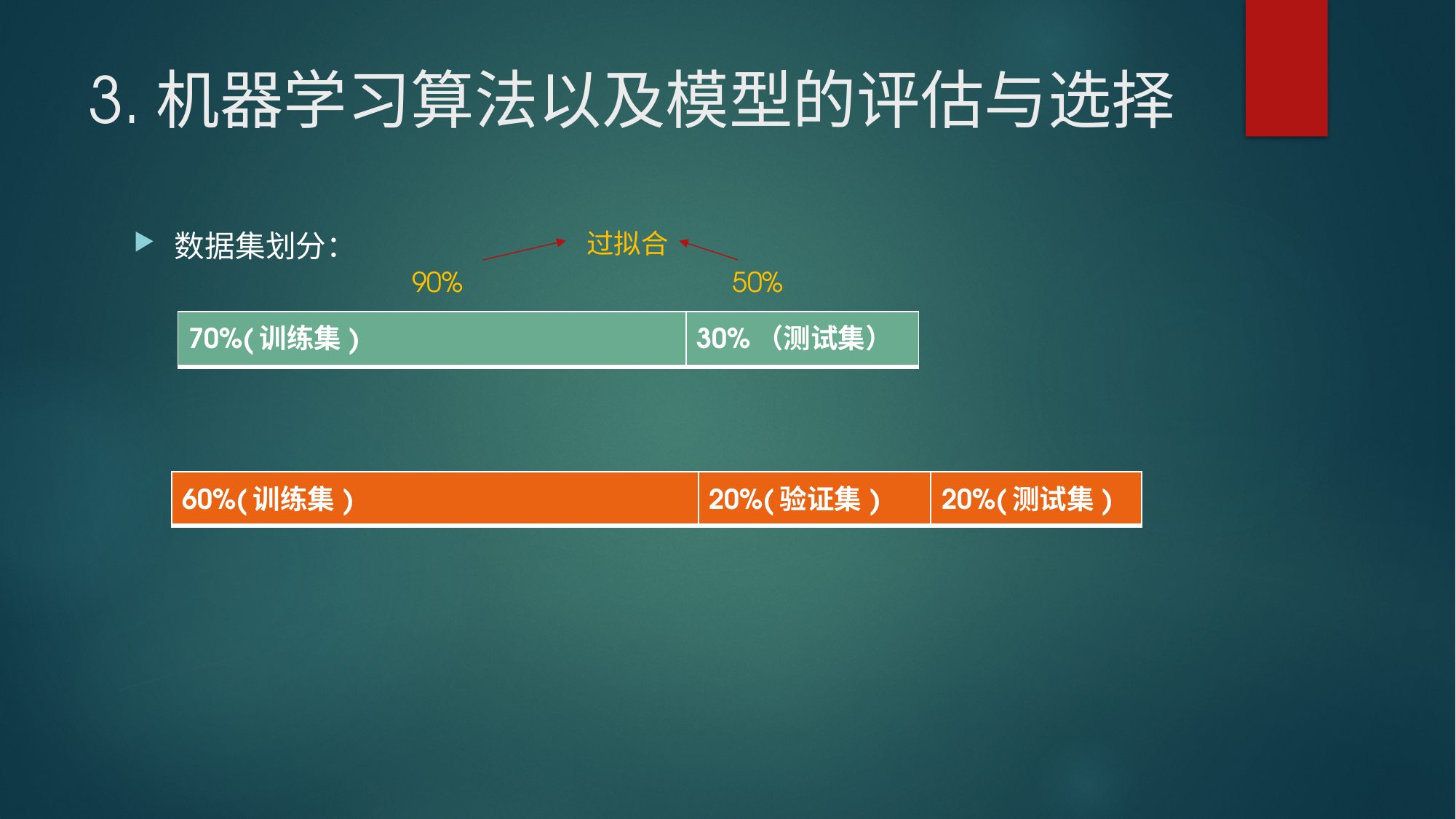

# 3.机器学习算法以及模型的评估与选择
数据集划分：

过拟合
90%
50%
| 70%(训练集) | 30%（测试集） |
| --- | --- |
| 60%(训练集) | 20%(验证集) | 20%(测试集) |
| --- | --- | --- |